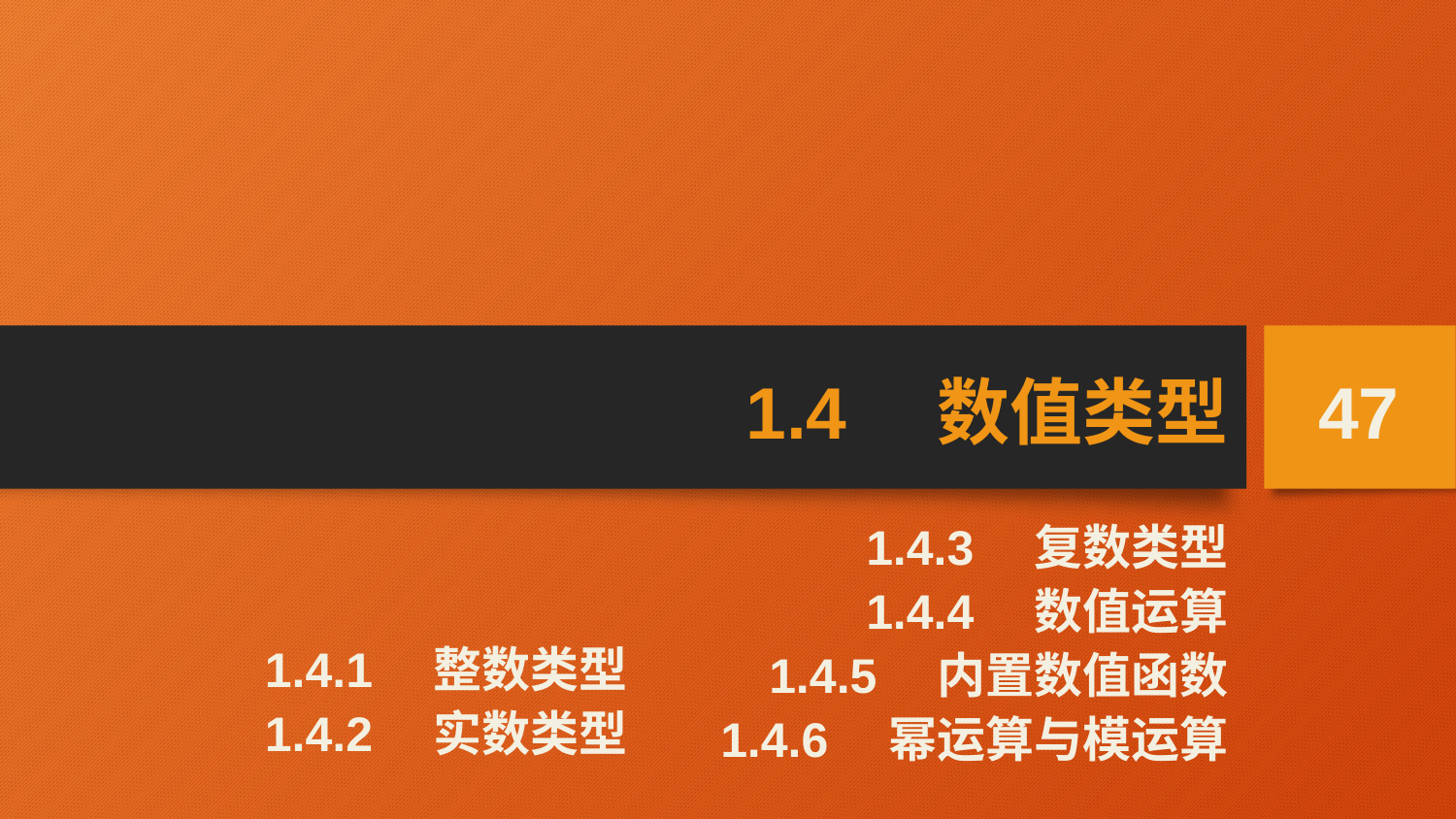

# 1.4　数值类型
47

1.4.1　整数类型
1.4.2　实数类型
1.4.3　复数类型
1.4.4　数值运算
1.4.5　内置数值函数
1.4.6　幂运算与模运算